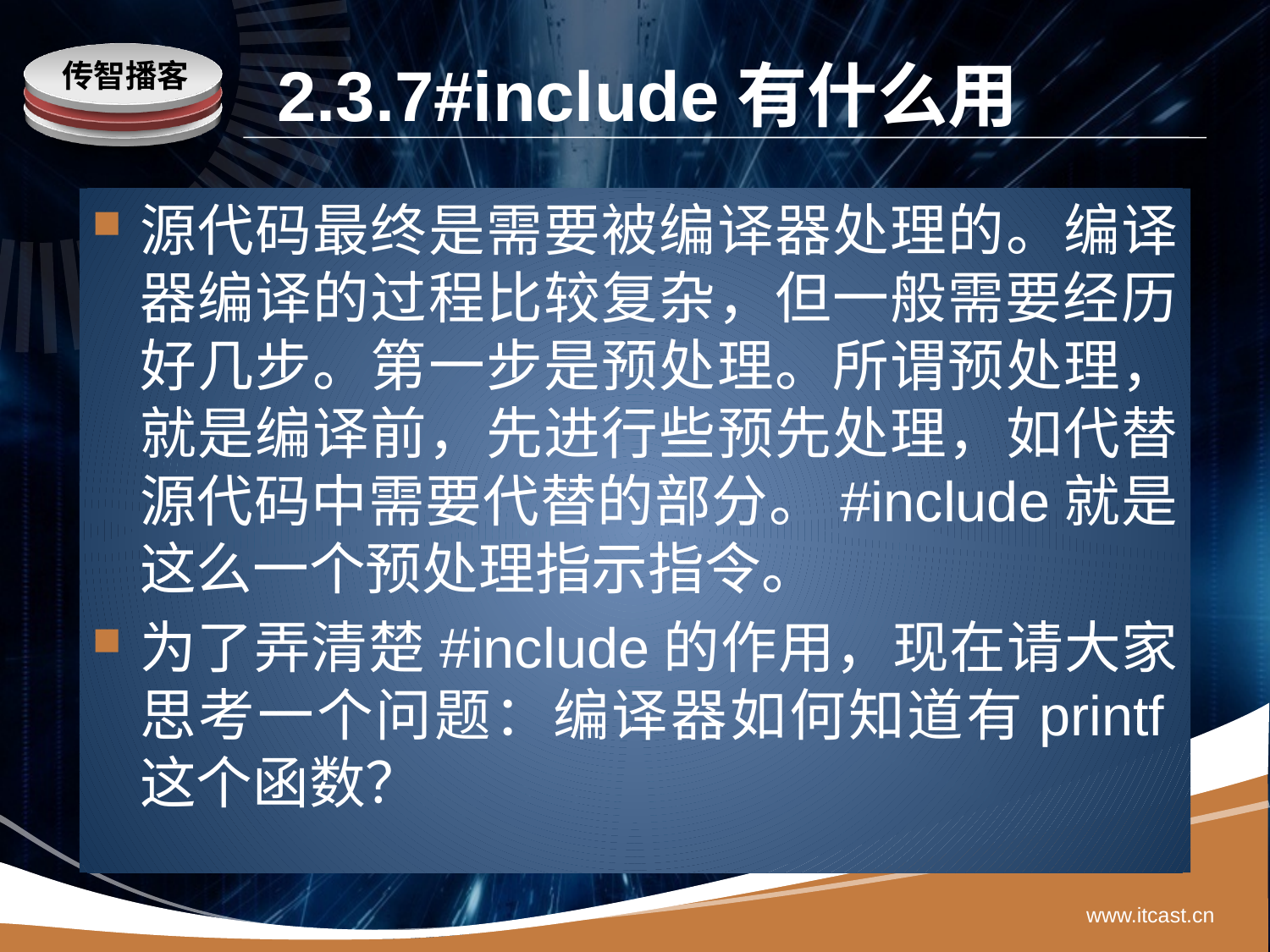

# 2.3.7#include有什么用
源代码最终是需要被编译器处理的。编译器编译的过程比较复杂，但一般需要经历好几步。第一步是预处理。所谓预处理，就是编译前，先进行些预先处理，如代替源代码中需要代替的部分。#include就是这么一个预处理指示指令。
为了弄清楚#include的作用，现在请大家思考一个问题：编译器如何知道有printf这个函数？
www.itcast.cn